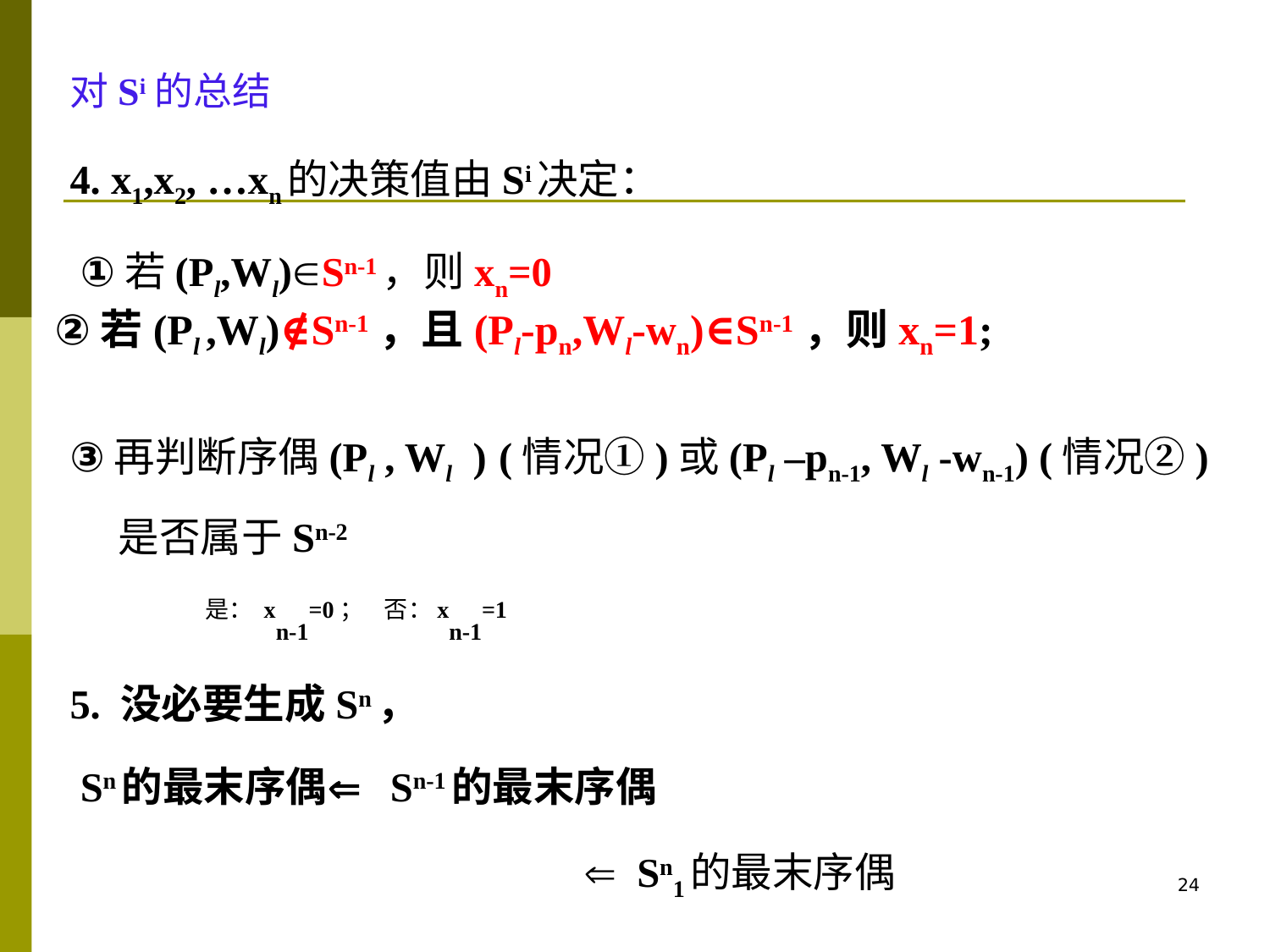

# 对Si的总结
4. x1,x2, …xn的决策值由Si决定：
 ①若(Pl,Wl)∈Sn-1，则xn=0

③再判断序偶(Pl , Wl  ) (情况①)或(Pl –pn-1, Wl -wn-1) (情况②)是否属于Sn-2
                      是： xn-1=0；    否：xn-1=1
5. 没必要生成Sn，
 Sn的最末序偶⇐ Sn-1的最末序偶
                         ⇐ Sn1的最末序偶

②若(Pl ,Wl)∉Sn-1，且(Pl-pn,Wl-wn)∈Sn-1，则xn=1;
24